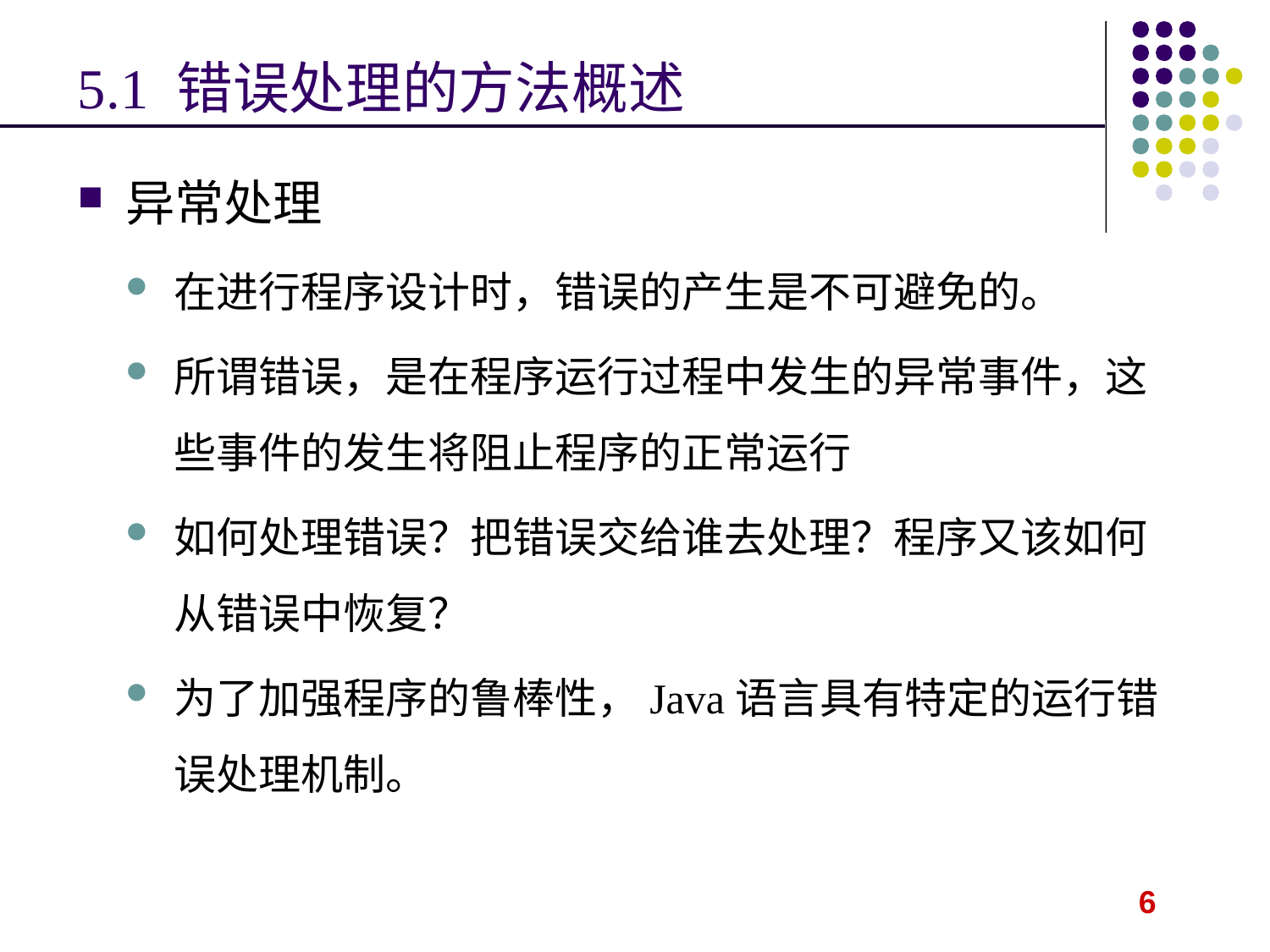

# 5.1 错误处理的方法概述
异常处理
在进行程序设计时，错误的产生是不可避免的。
所谓错误，是在程序运行过程中发生的异常事件，这些事件的发生将阻止程序的正常运行
如何处理错误？把错误交给谁去处理？程序又该如何从错误中恢复？
为了加强程序的鲁棒性，Java语言具有特定的运行错误处理机制。